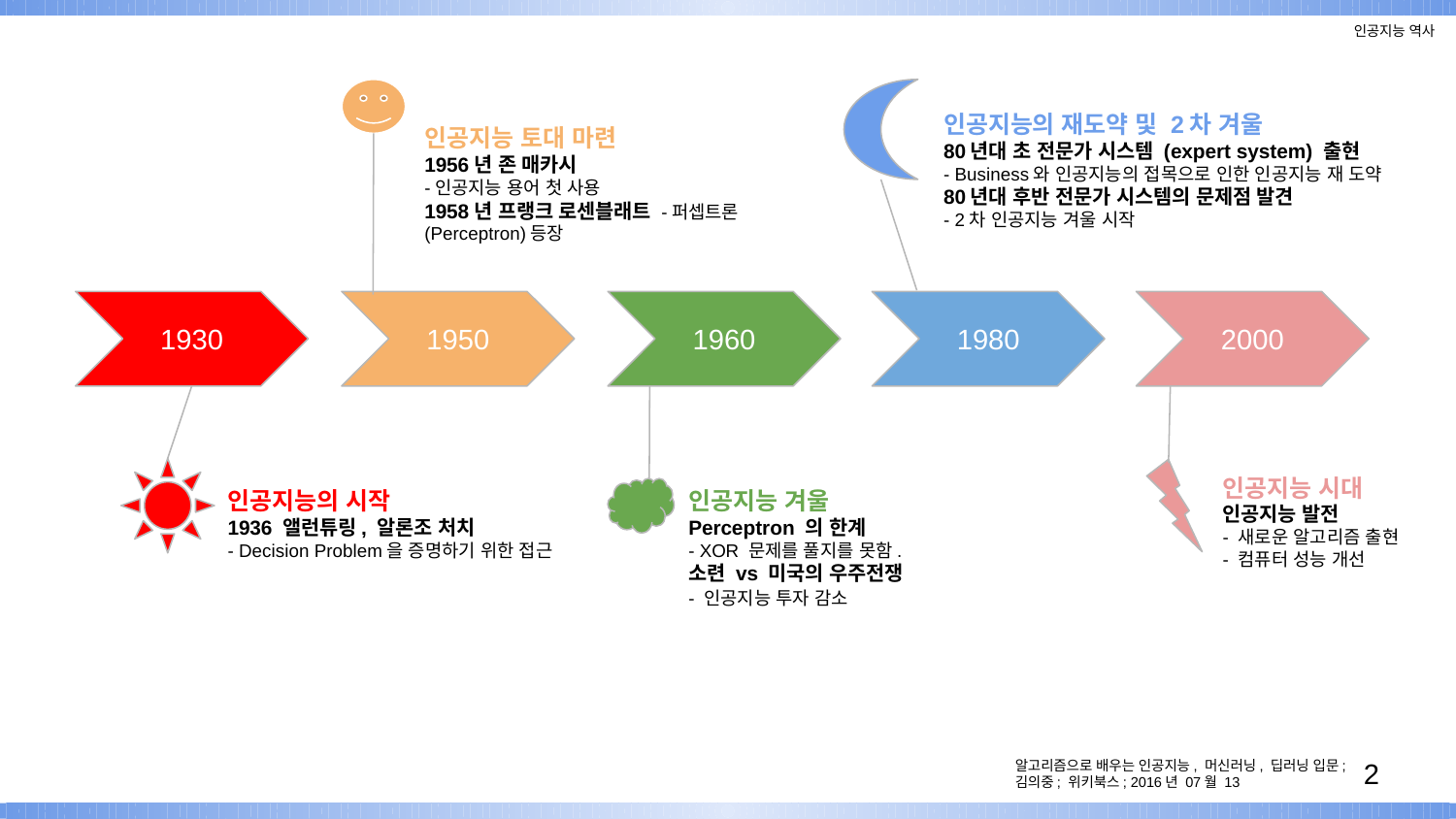

인공지능 역사
인공지능의 재도약 및 2차 겨울
80년대 초 전문가 시스템 (expert system) 출현
- Business와 인공지능의 접목으로 인한 인공지능 재 도약
80년대 후반 전문가 시스템의 문제점 발견
- 2차 인공지능 겨울 시작

인공지능 토대 마련
1956년 존 매카시
-인공지능 용어 첫 사용
1958년 프랭크 로센블래트 -퍼셉트론(Perceptron)등장

1930
1950
1960
1980
2000
인공지능 시대
인공지능 발전
- 새로운 알고리즘 출현
- 컴퓨터 성능 개선

인공지능의 시작
1936 앨런튜링, 알론조 처치
- Decision Problem을 증명하기 위한 접근
인공지능 겨울
Perceptron 의 한계
- XOR 문제를 풀지를 못함.
소련 vs 미국의 우주전쟁
- 인공지능 투자 감소

2
알고리즘으로 배우는 인공지능, 머신러닝, 딥러닝 입문;
김의중; 위키북스; 2016년 07월 13